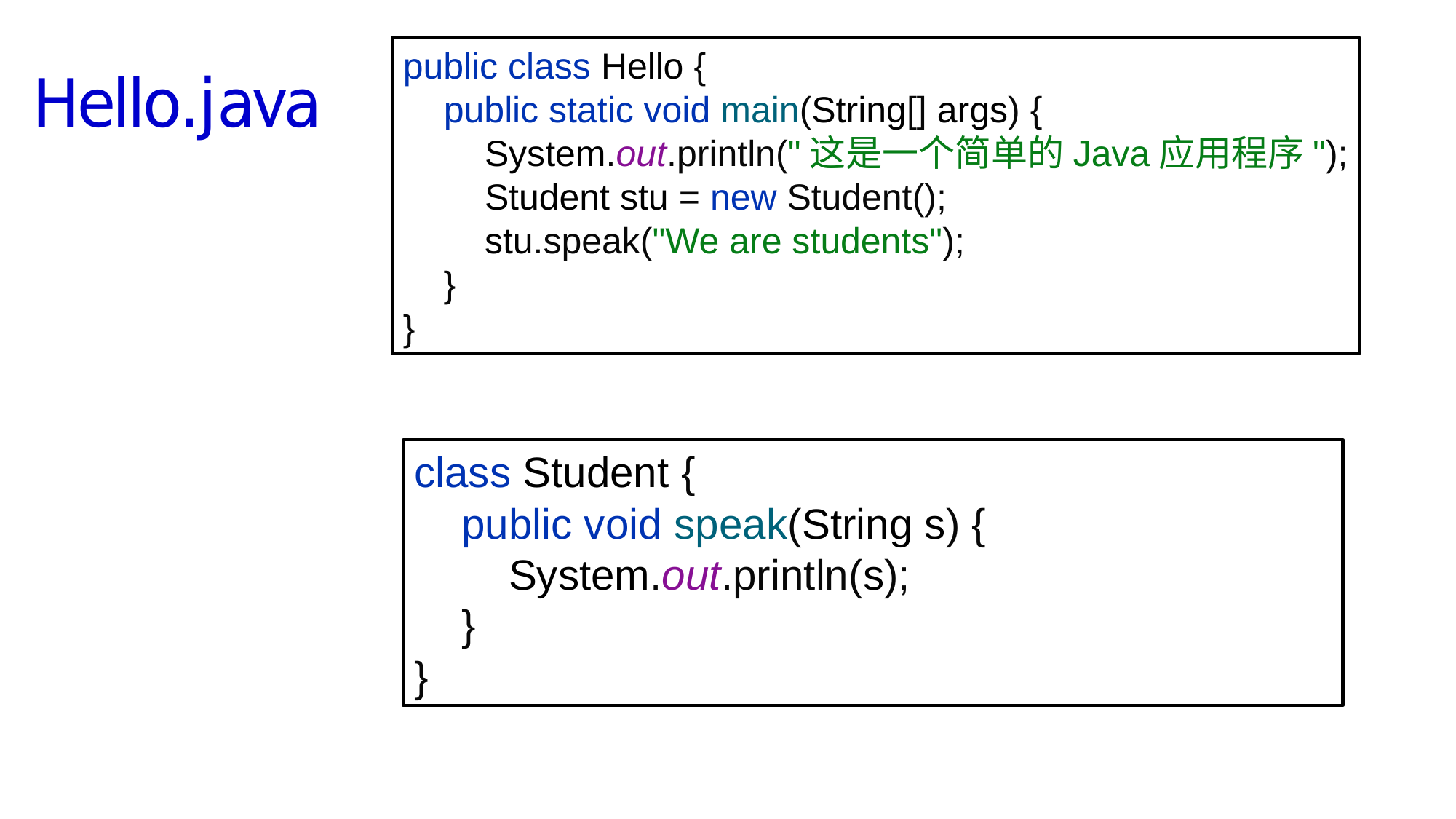

# Hello.java
public class Hello {
    public static void main(String[] args) {
        System.out.println("这是一个简单的Java应用程序");
        Student stu = new Student();
        stu.speak("We are students");
    }
}
class Student {
    public void speak(String s) {
        System.out.println(s);
    }
}
35